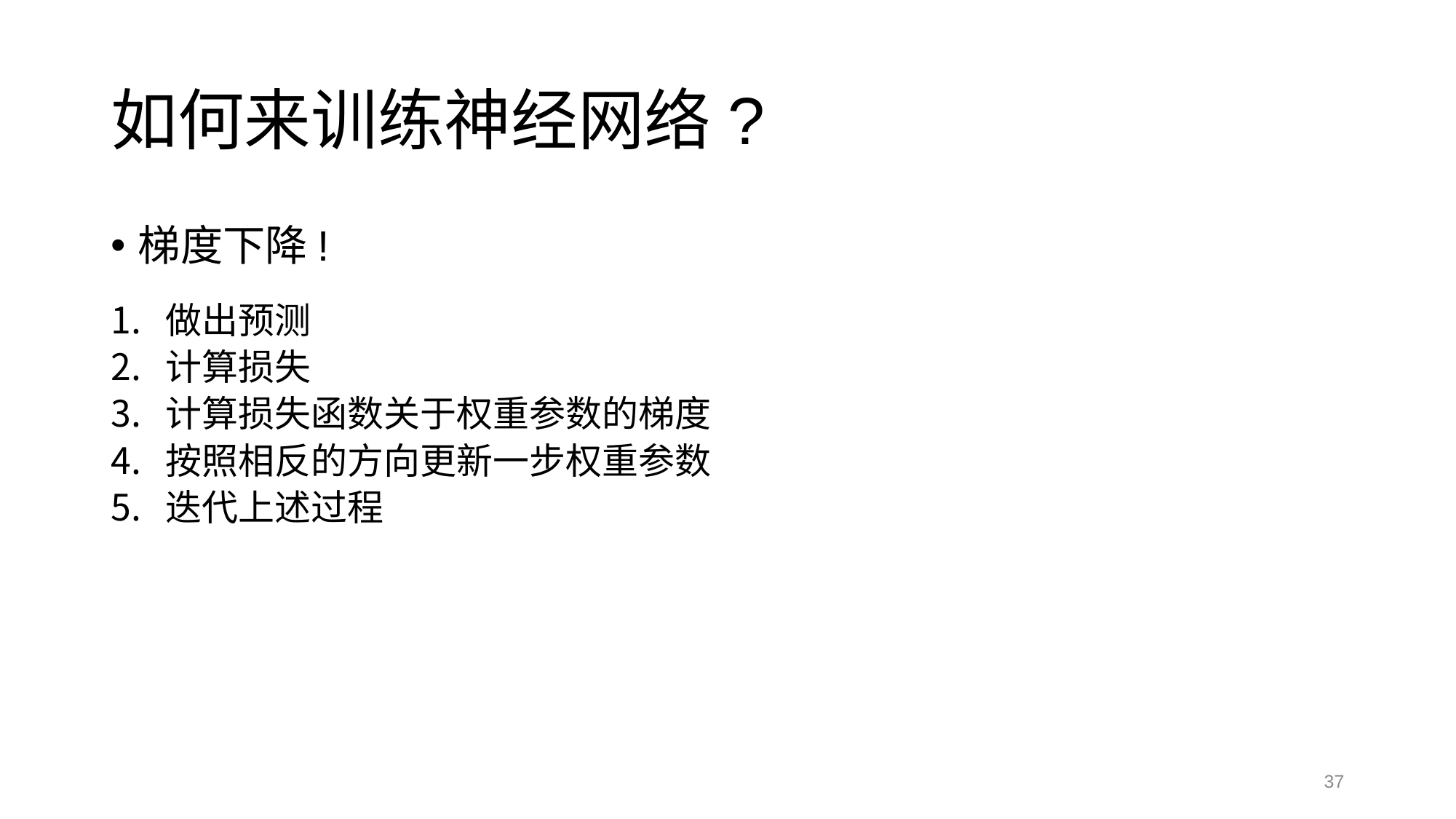

# 如何来训练神经网络?
梯度下降!
做出预测
计算损失
计算损失函数关于权重参数的梯度
按照相反的方向更新一步权重参数
迭代上述过程
37